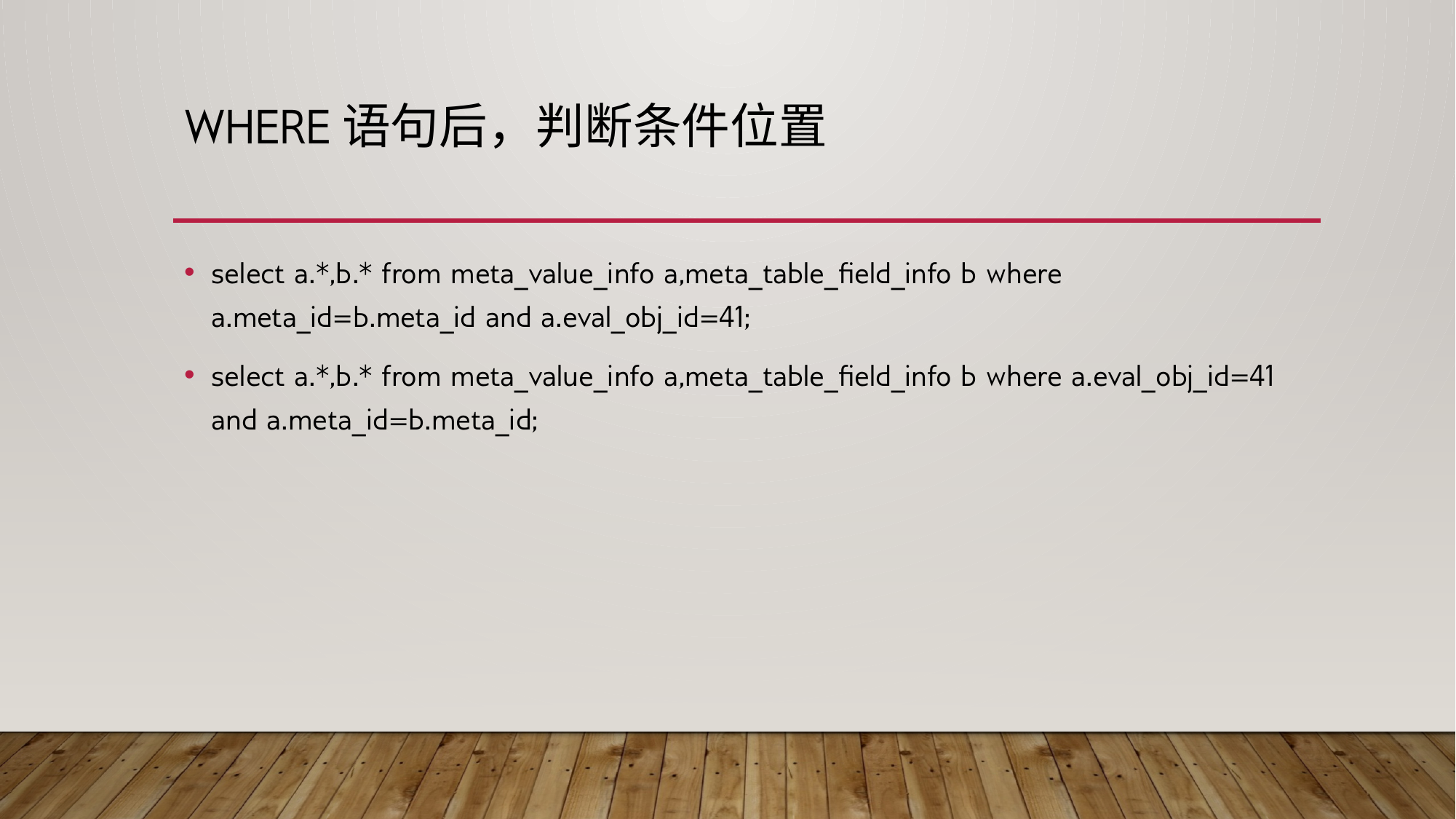

# where语句后，判断条件位置
select a.*,b.* from meta_value_info a,meta_table_field_info b where a.meta_id=b.meta_id and a.eval_obj_id=41;
select a.*,b.* from meta_value_info a,meta_table_field_info b where a.eval_obj_id=41 and a.meta_id=b.meta_id;